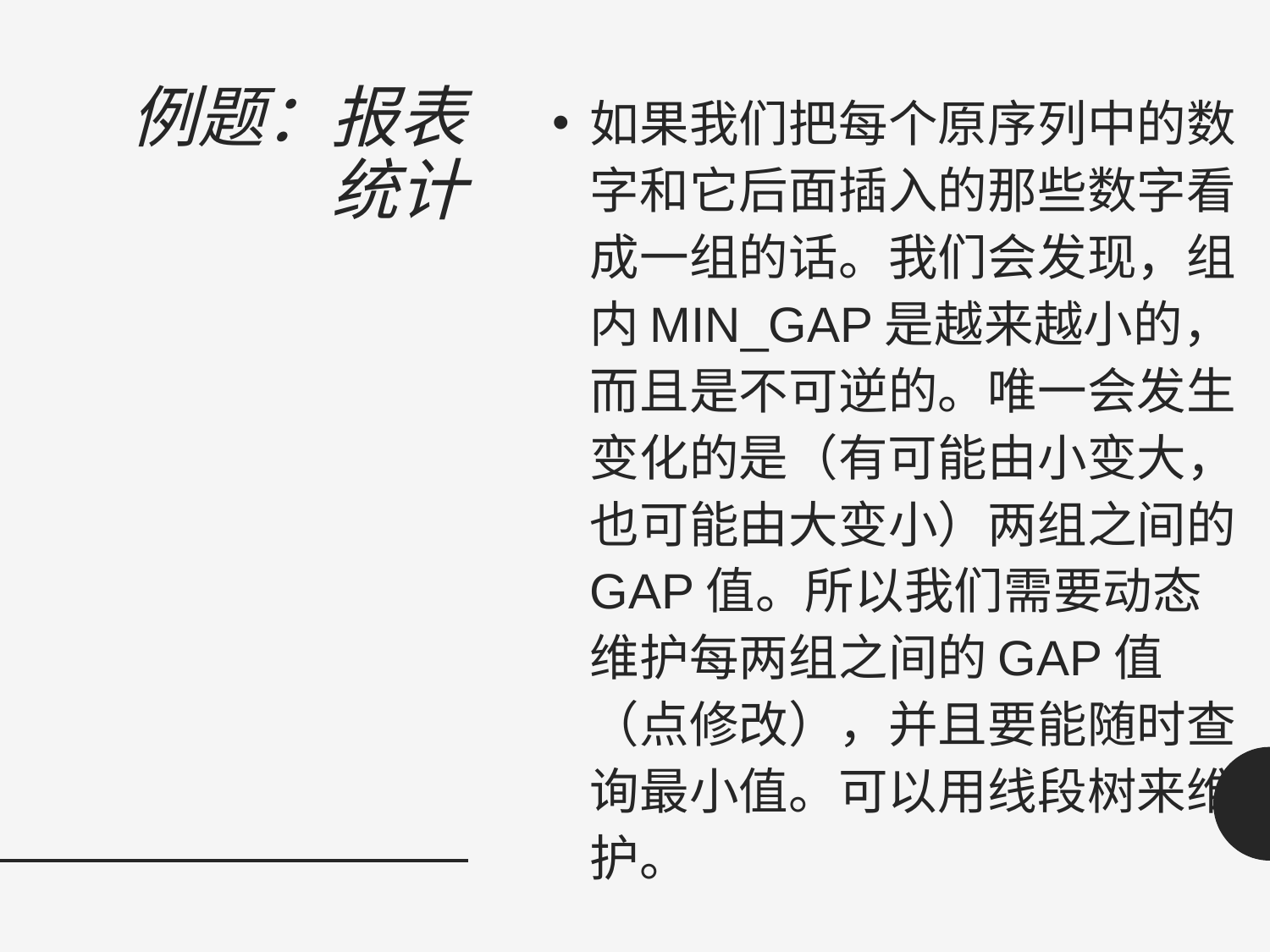

# 例题：报表统计
如果我们把每个原序列中的数字和它后面插入的那些数字看成一组的话。我们会发现，组内MIN_GAP是越来越小的，而且是不可逆的。唯一会发生变化的是（有可能由小变大，也可能由大变小）两组之间的GAP值。所以我们需要动态维护每两组之间的GAP值（点修改），并且要能随时查询最小值。可以用线段树来维护。